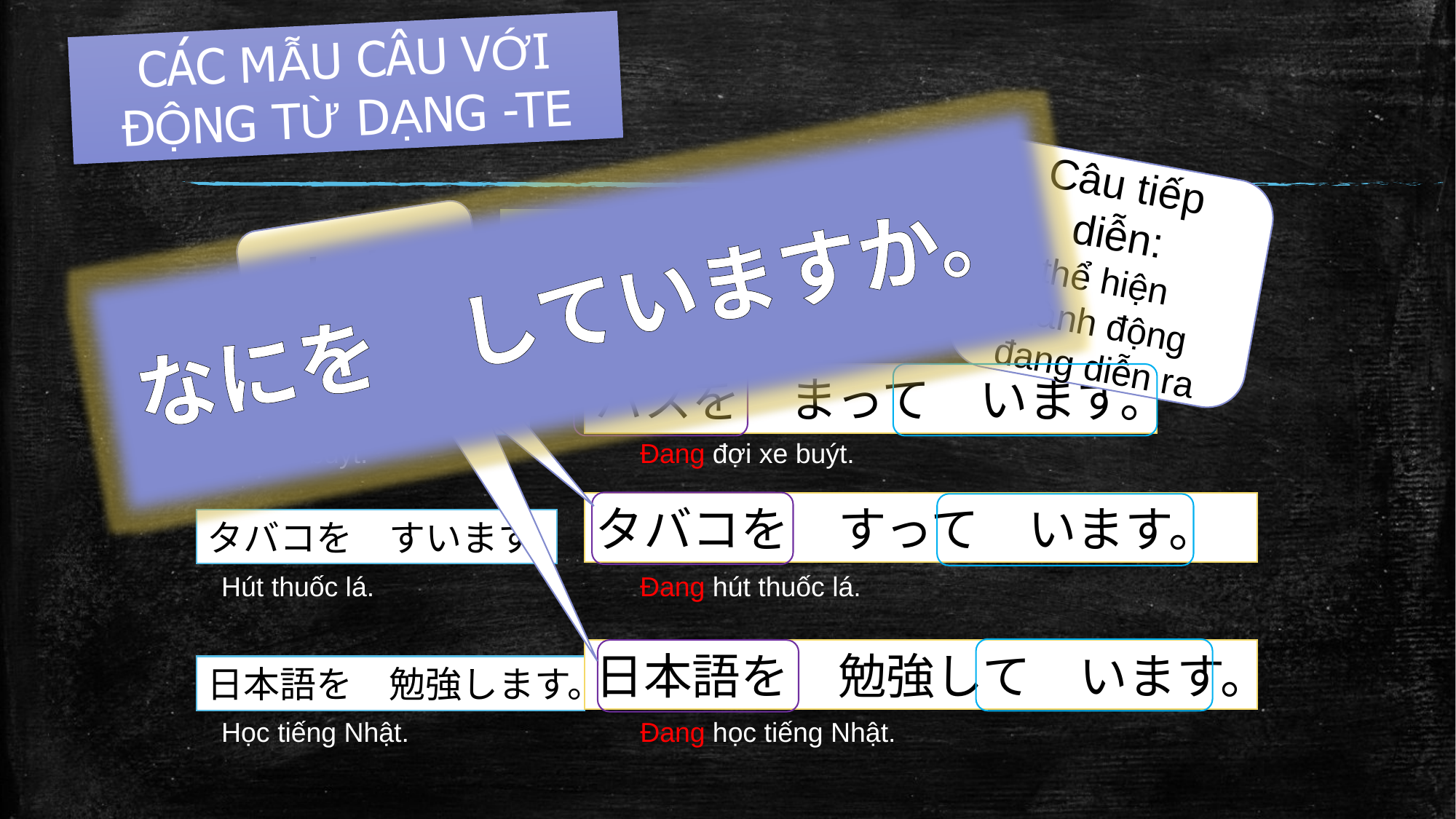

CÁC MẪU CÂU VỚI ĐỘNG TỪ DẠNG -TE
Câu tiếp diễn:
thể hiện
hành động đang diễn ra

なにを　していますか。

Ｖて＋います

なに

(Đang…)

バスを　まって　います。

バスをまちます。
Đợi xe buýt.
Đang đợi xe buýt.

タバコを　すって　います。

タバコを　すいます。
Hút thuốc lá.
Đang hút thuốc lá.

日本語を　勉強して　います。

日本語を　勉強します。
Học tiếng Nhật.
Đang học tiếng Nhật.